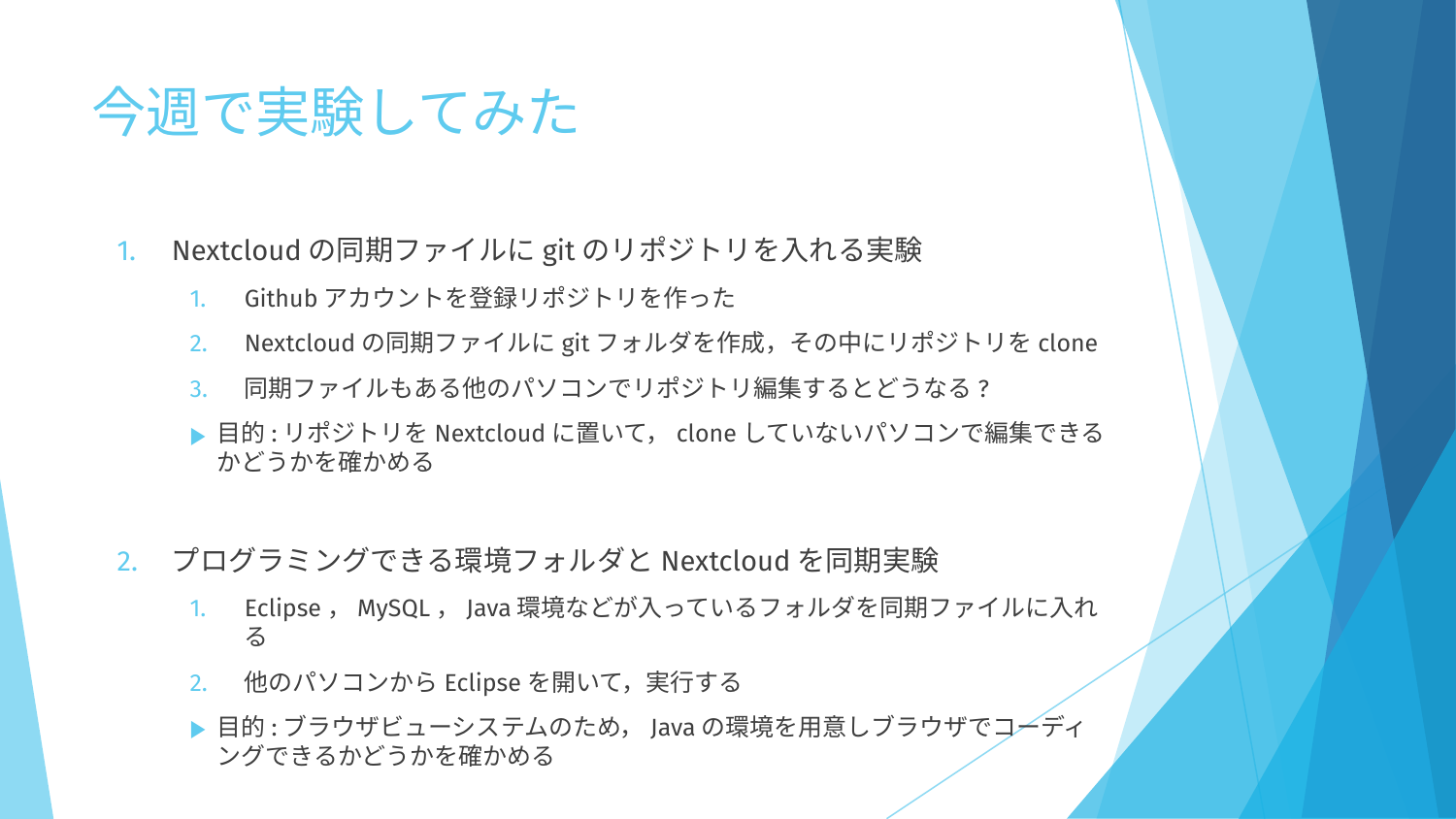

# 今週で実験してみた
Nextcloudの同期ファイルにgitのリポジトリを入れる実験
Githubアカウントを登録リポジトリを作った
Nextcloudの同期ファイルにgitフォルダを作成，その中にリポジトリをclone
同期ファイルもある他のパソコンでリポジトリ編集するとどうなる?
目的:リポジトリをNextcloudに置いて，cloneしていないパソコンで編集できるかどうかを確かめる

プログラミングできる環境フォルダとNextcloudを同期実験
Eclipse，MySQL，Java環境などが入っているフォルダを同期ファイルに入れる
他のパソコンからEclipseを開いて，実行する
目的:ブラウザビューシステムのため，Javaの環境を用意しブラウザでコーディングできるかどうかを確かめる